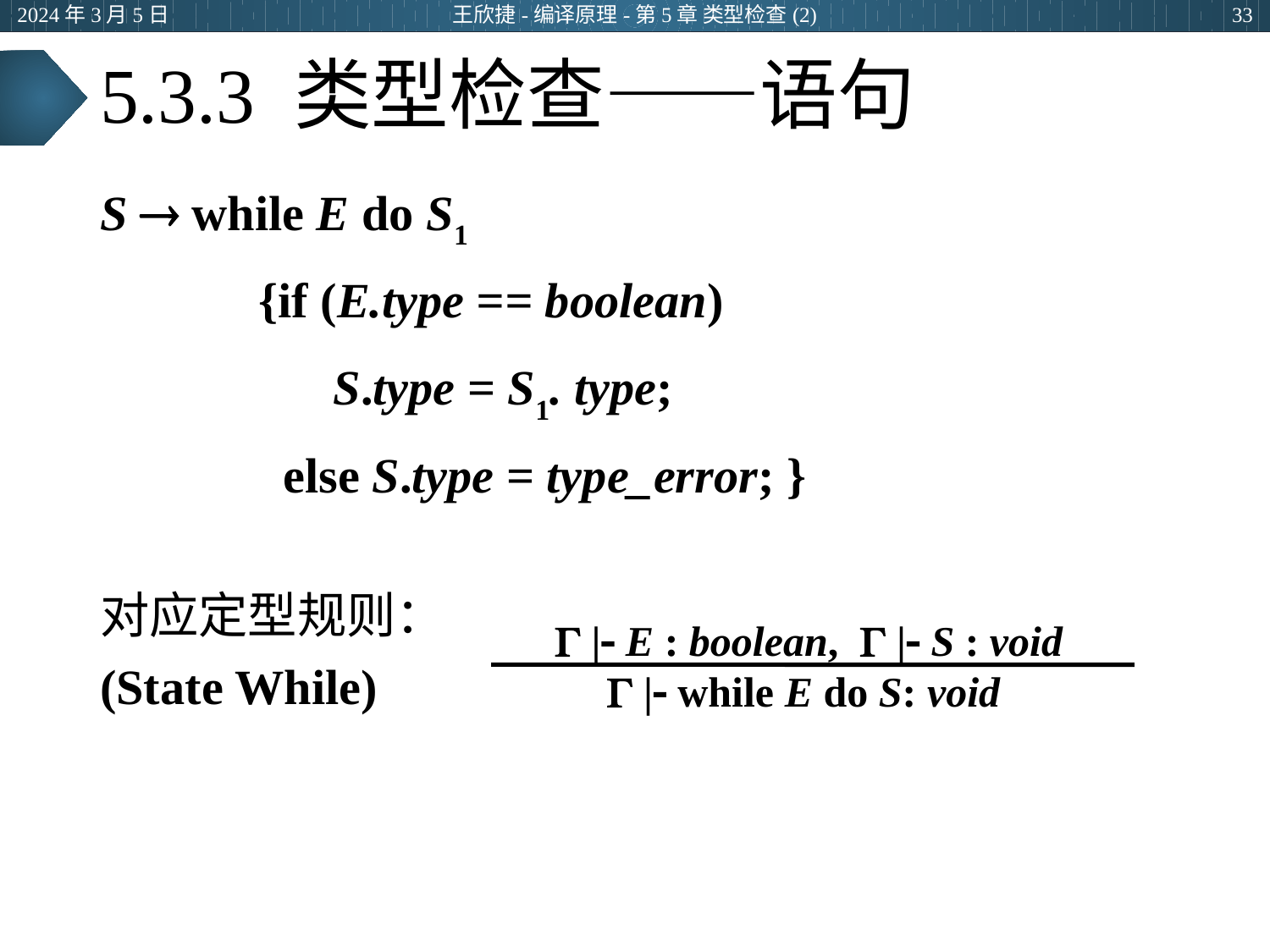

2024年3月5日
王欣捷-编译原理-第5章 类型检查(2)
33
# 5.3.3 类型检查——语句
S → while E do S1
		{if (E.type == boolean)
                   S.type = S1. type;
	  	  else S.type = type_error; }

对应定型规则：
(State While)

 Γ |− E : boolean,  Γ |− S : void
Γ |− while E do S: void